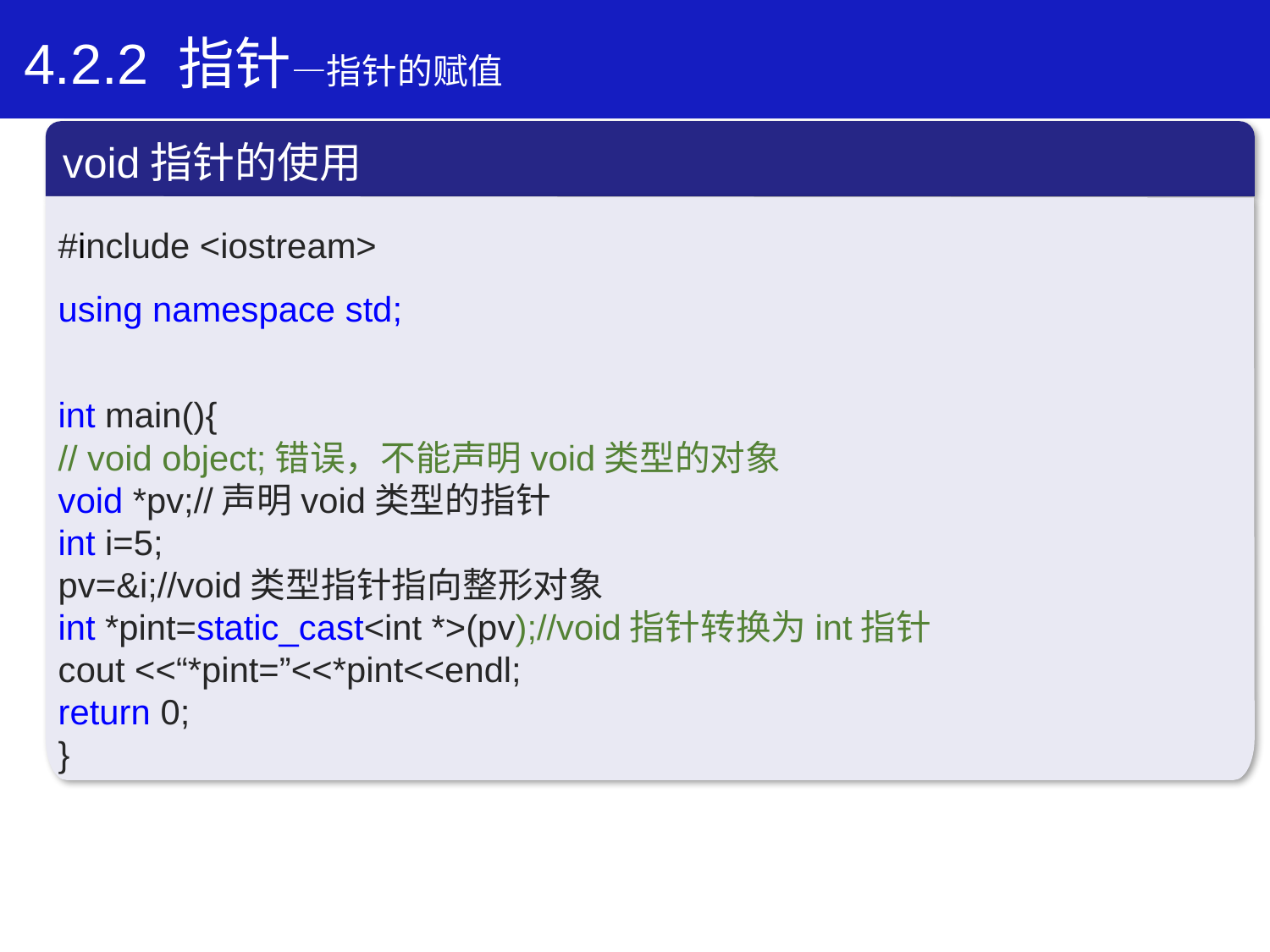

4.2.2 指针—指针的赋值
void指针的使用
#include <iostream>
using namespace std;

int main(){
// void object;错误，不能声明void类型的对象
void *pv;//声明void类型的指针
int i=5;
pv=&i;//void类型指针指向整形对象
int *pint=static_cast<int *>(pv);//void指针转换为int指针
cout <<“*pint=”<<*pint<<endl;
return 0;
}
21